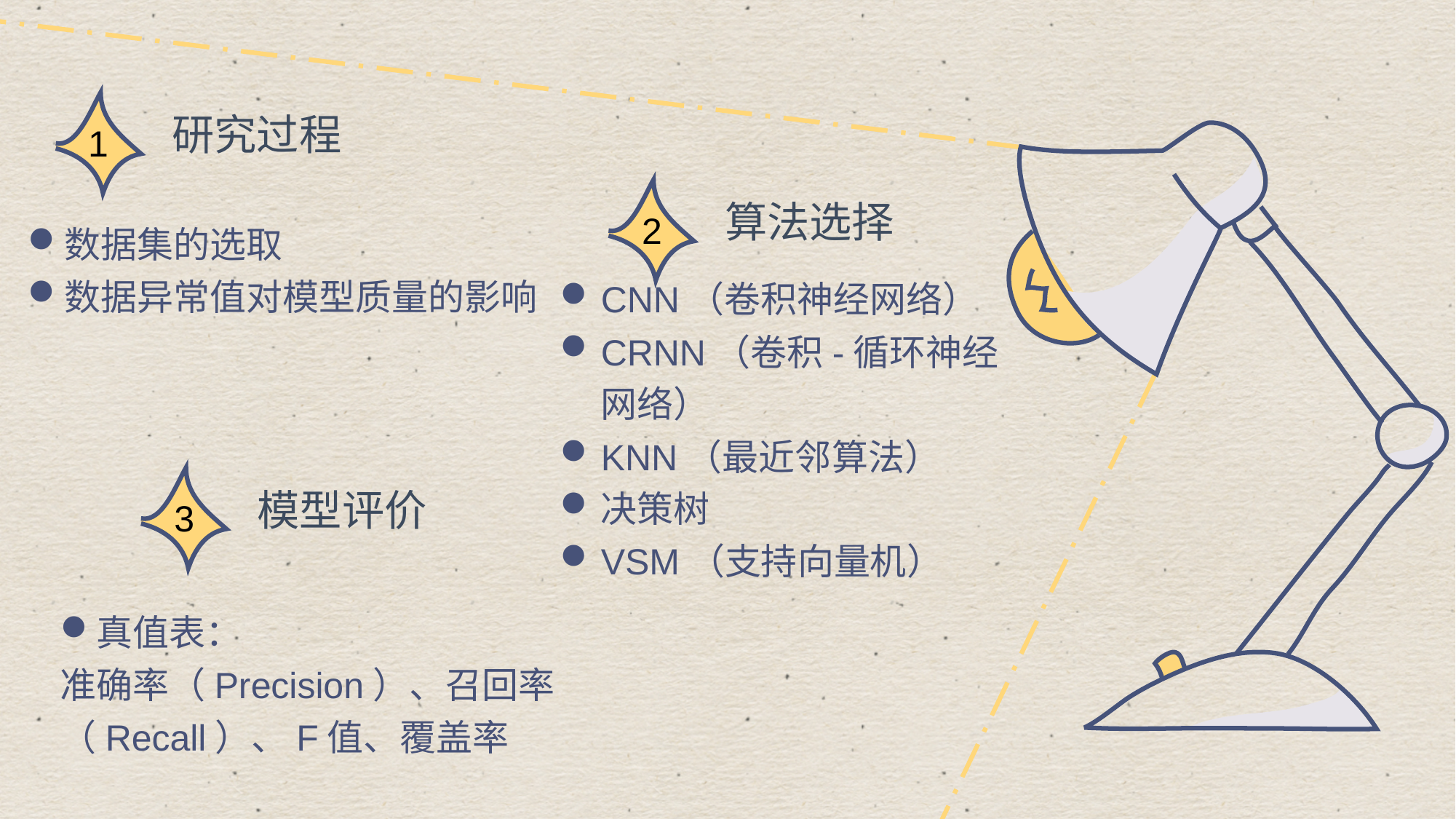

1
研究过程

2
算法选择
数据集的选取
数据异常值对模型质量的影响

CNN（卷积神经网络）
CRNN（卷积-循环神经网络）
KNN（最近邻算法）
决策树
VSM（支持向量机）

3
模型评价
真值表：
准确率（Precision）、召回率（Recall）、F值、覆盖率